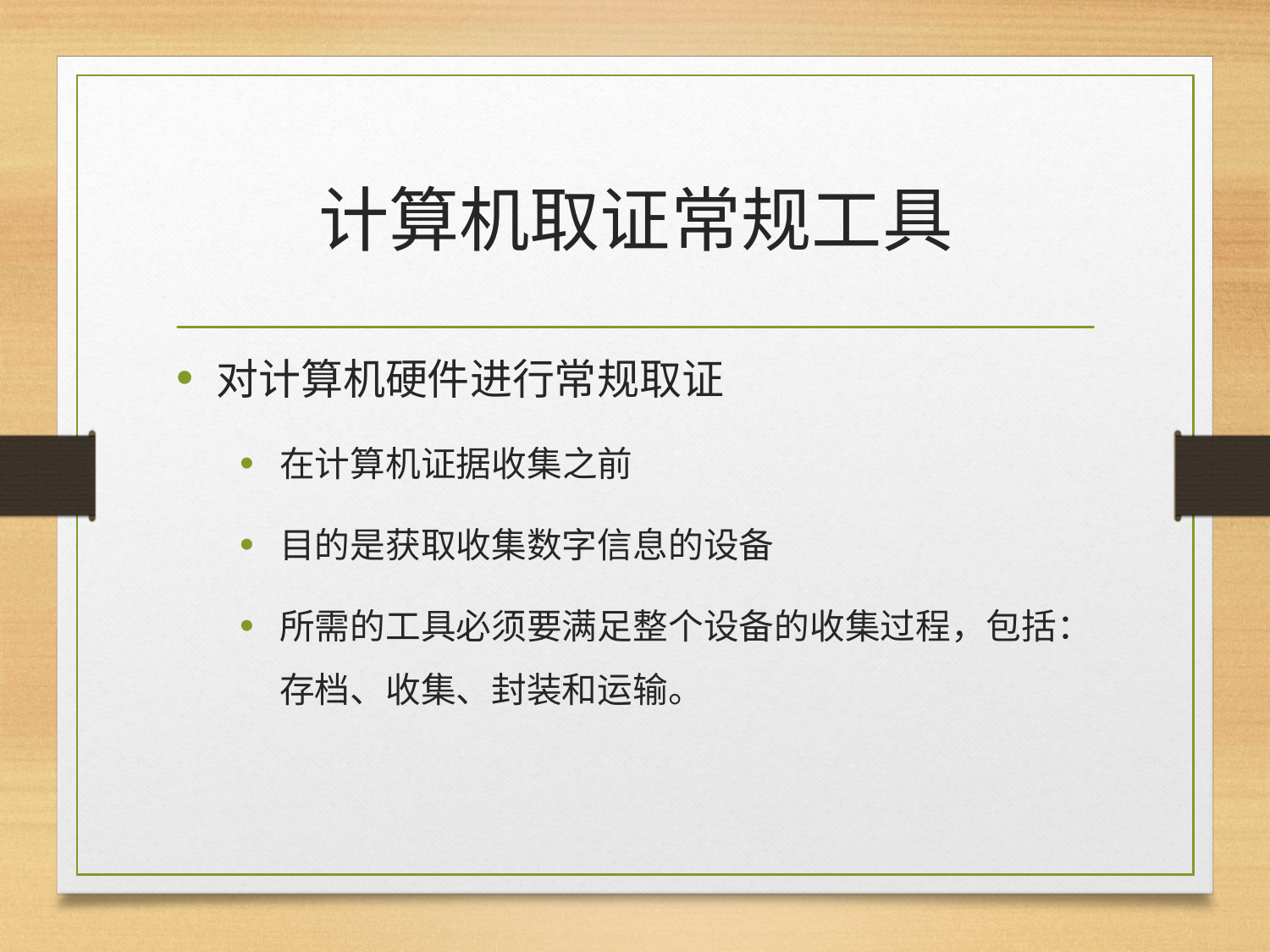

# 计算机取证常规工具
对计算机硬件进行常规取证
在计算机证据收集之前
目的是获取收集数字信息的设备
所需的工具必须要满足整个设备的收集过程，包括：存档、收集、封装和运输。